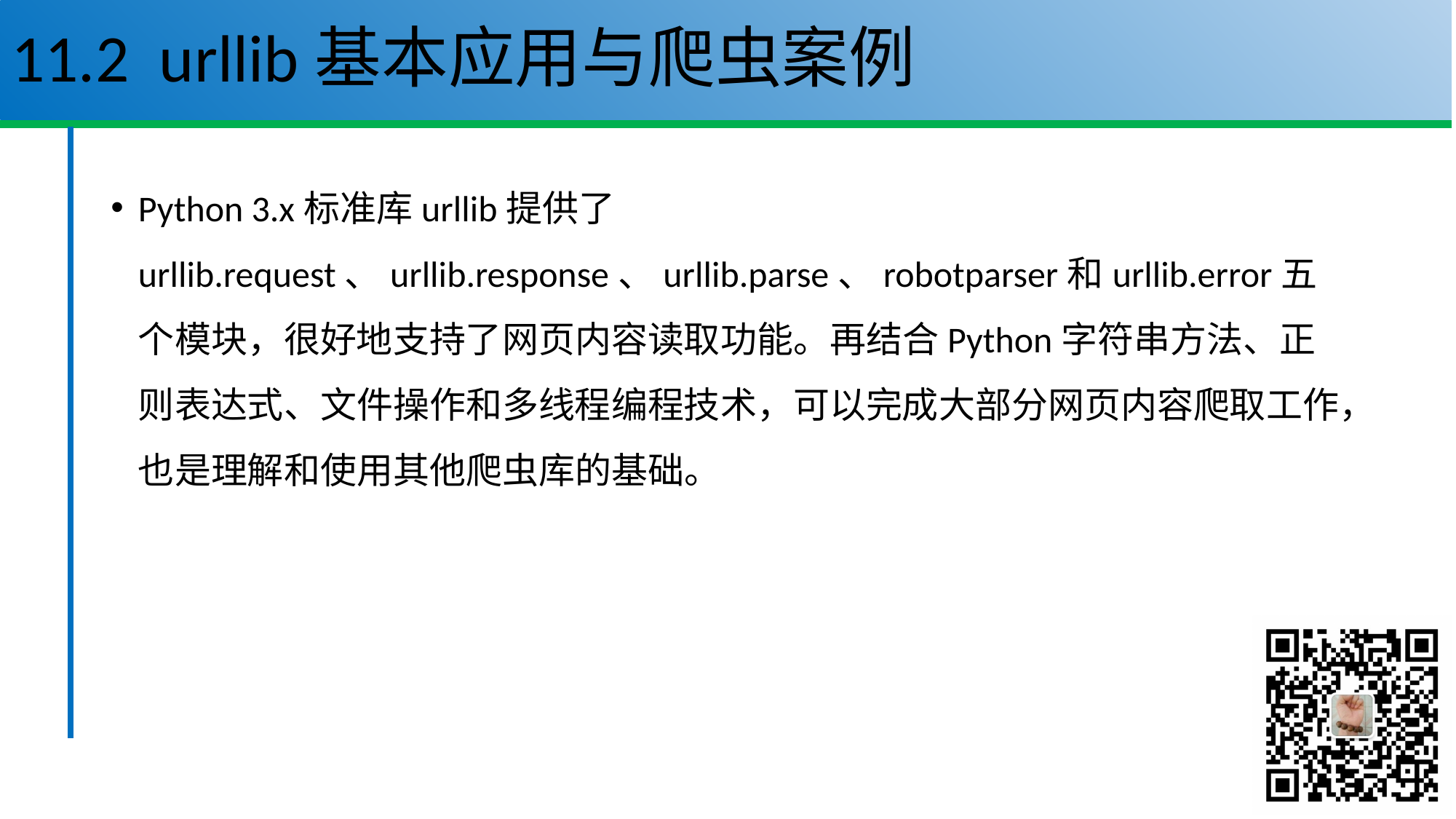

# 11.2  urllib基本应用与爬虫案例
Python 3.x标准库urllib提供了urllib.request、urllib.response、urllib.parse、robotparser和urllib.error五个模块，很好地支持了网页内容读取功能。再结合Python字符串方法、正则表达式、文件操作和多线程编程技术，可以完成大部分网页内容爬取工作，也是理解和使用其他爬虫库的基础。
18